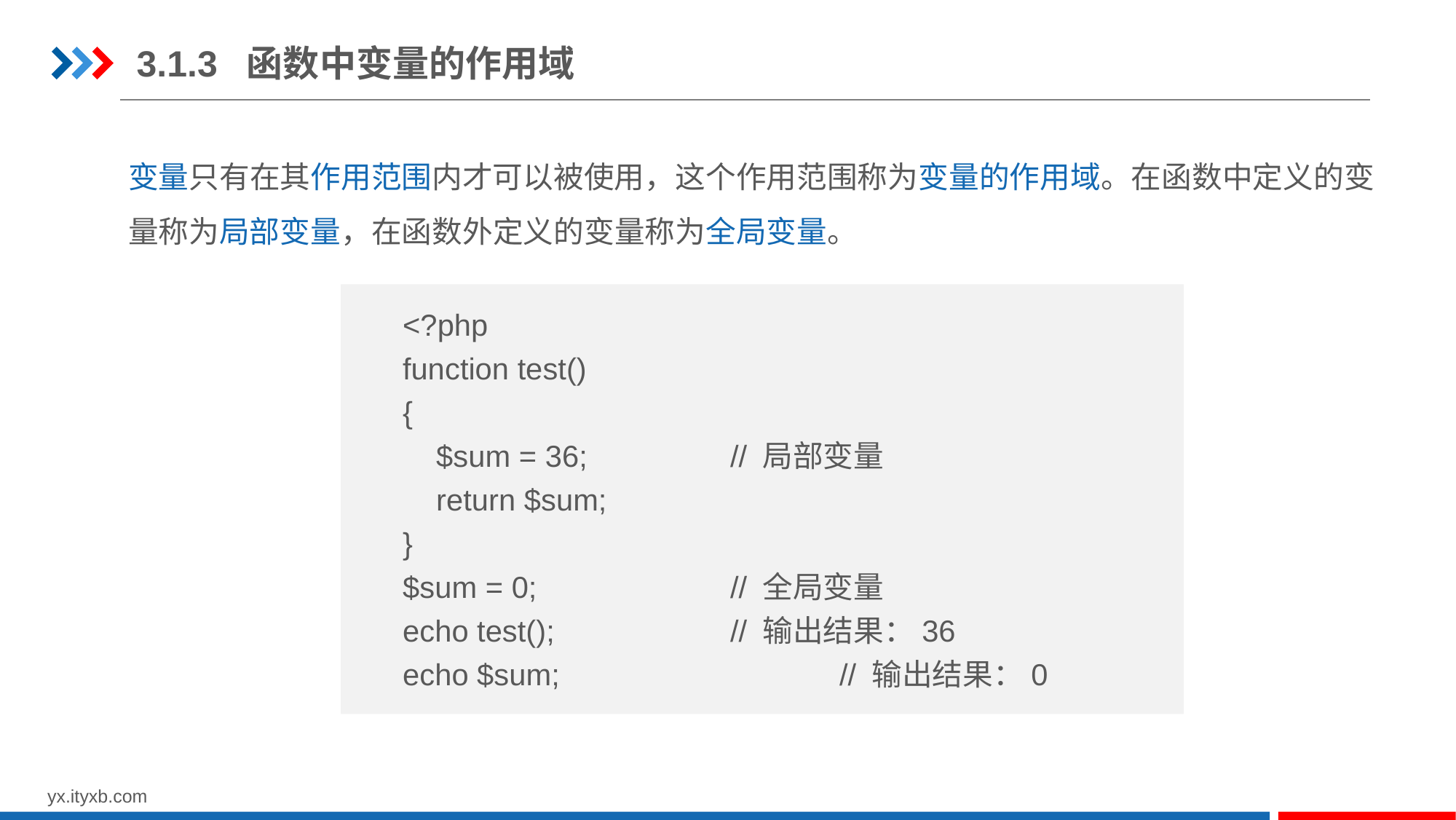

3.1.3  函数中变量的作用域
变量只有在其作用范围内才可以被使用，这个作用范围称为变量的作用域。在函数中定义的变量称为局部变量，在函数外定义的变量称为全局变量。

<?php
function test()
{
    $sum = 36; 		// 局部变量
    return $sum;
}
$sum = 0; 		// 全局变量
echo test();		// 输出结果：36
echo $sum;              		// 输出结果：0